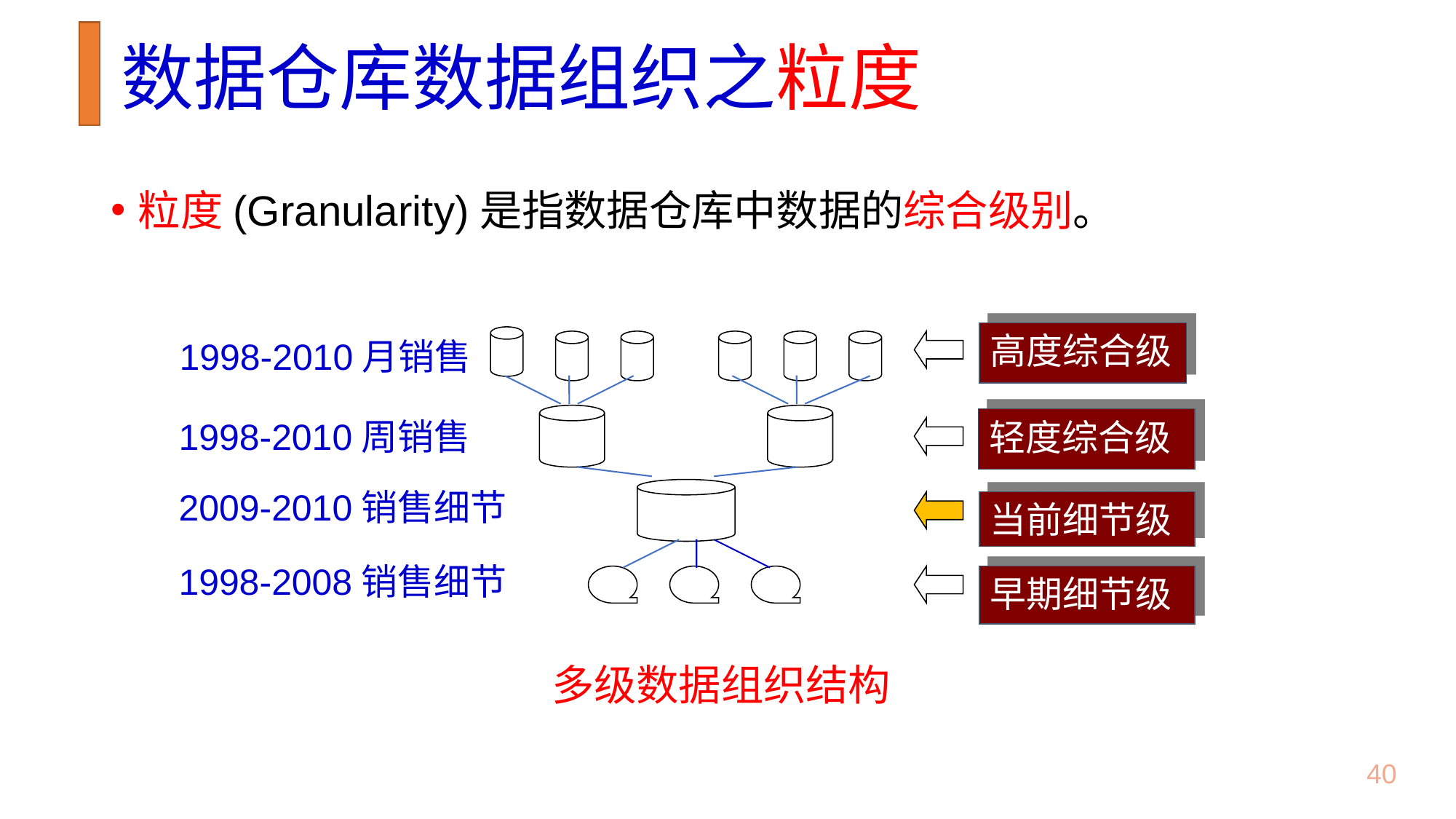

# 数据仓库数据组织之粒度
粒度(Granularity)是指数据仓库中数据的综合级别。

高度综合级

轻度综合级

当前细节级

早期细节级
多级数据组织结构
1998-2010月销售
1998-2010周销售
2009-2010销售细节
1998-2008销售细节
40